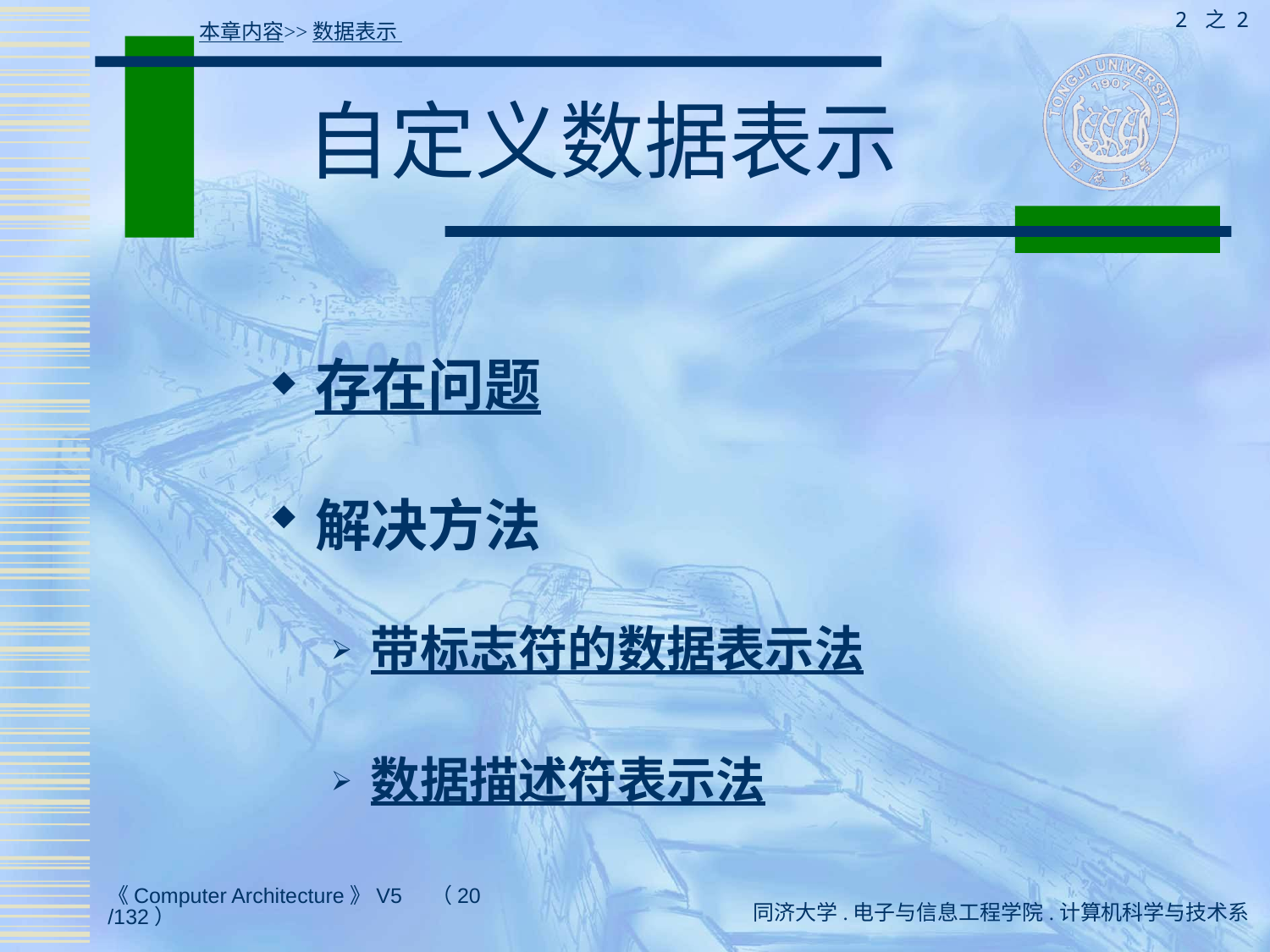

2 之 2
本章内容>>数据表示
# 自定义数据表示
存在问题
解决方法
带标志符的数据表示法
数据描述符表示法